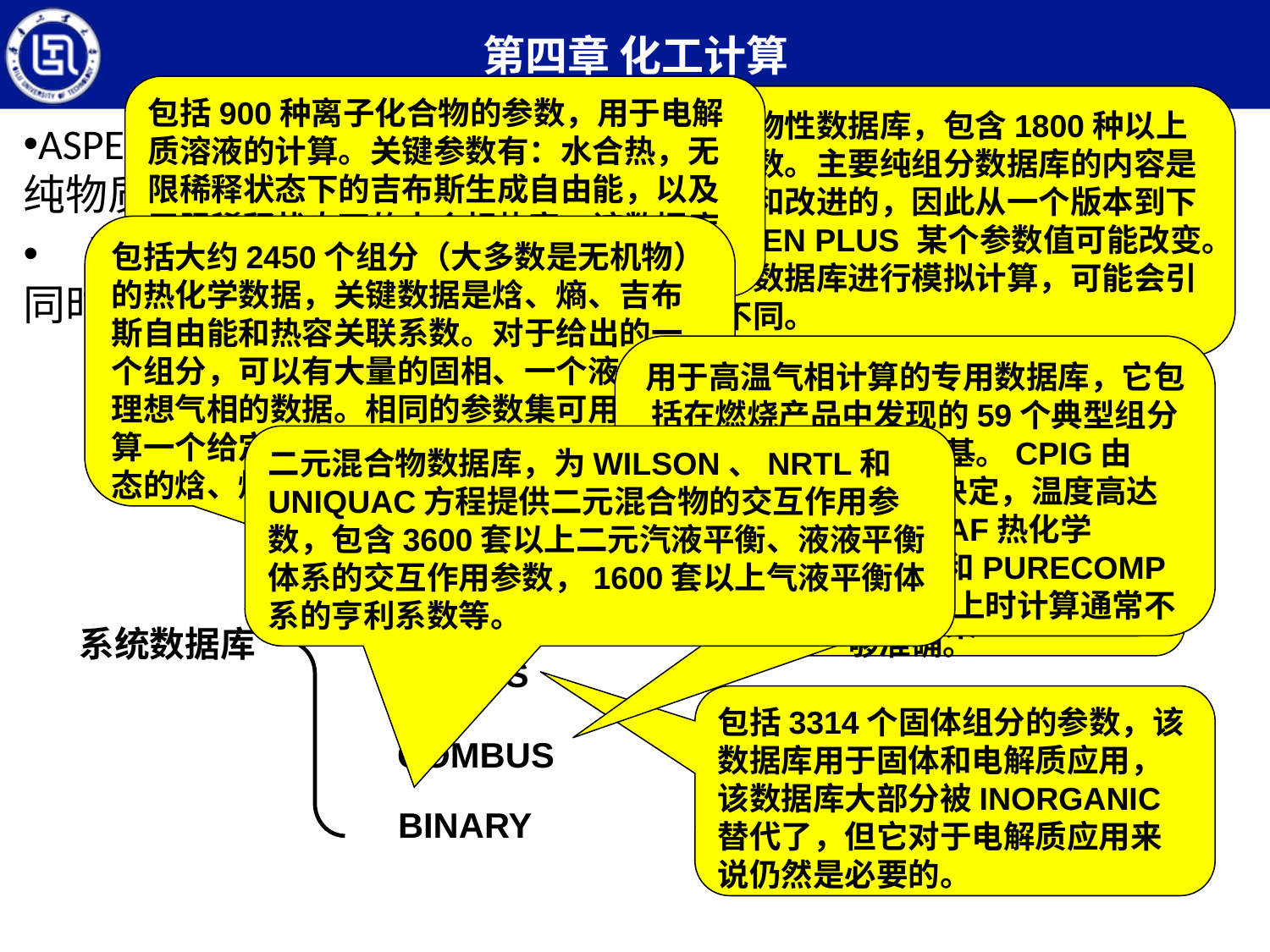

31
#
包括900种离子化合物的参数，用于电解质溶液的计算。关键参数有：水合热，无限稀释状态下的吉布斯生成自由能，以及无限稀释状态下的水合相热容，该数据库可以向上兼容。
最主要的纯组分物性数据库，包含1800种以上纯组分的物性参数。主要纯组分数据库的内容是在不断更新扩展和改进的，因此从一个版本到下一个版本的ASPEN PLUS 某个参数值可能改变。如果使用更新的数据库进行模拟计算，可能会引起模拟结果的不同。
ASPEN PLUS软件自带的数据库称为系统数据库，其中含有大量纯物质和混合物的物性数据，可被方便地查询、调用。
    系统数据库是ASPEN PLUS的一部分，并与ASPEN PLUS一起同时被安装。
包括大约2450个组分（大多数是无机物）的热化学数据，关键数据是焓、熵、吉布斯自由能和热容关联系数。对于给出的一个组分，可以有大量的固相、一个液相和理想气相的数据。相同的参数集可用于计算一个给定的温度范围之内的一个给定相态的焓、熵、吉布斯自由能和热容。
用于高温气相计算的专用数据库，它包括在燃烧产品中发现的59个典型组分的参数，包括自由基。CPIG由JANAF表中的数据决定，温度高达6000K（HANAF热化学表）。ASPENPCD和PURECOMP中的参数在1500K以上时计算通常不够准确。
PURECOMP
二元混合物数据库，为WILSON、NRTL和 UNIQUAC方程提供二元混合物的交互作用参数，包含3600套以上二元汽液平衡、液液平衡体系的交互作用参数，1600套以上气液平衡体系的亨利系数等。

系统数据库适用于每一个ASPEN PLUS程序的运行，物性参数会自动从各数据库中检索出来
AQUEOUS
INORGANIC
系统数据库
SOLIDS
包括3314个固体组分的参数，该数据库用于固体和电解质应用，该数据库大部分被INORGANIC替代了，但它对于电解质应用来说仍然是必要的。
COMBUS
BINARY